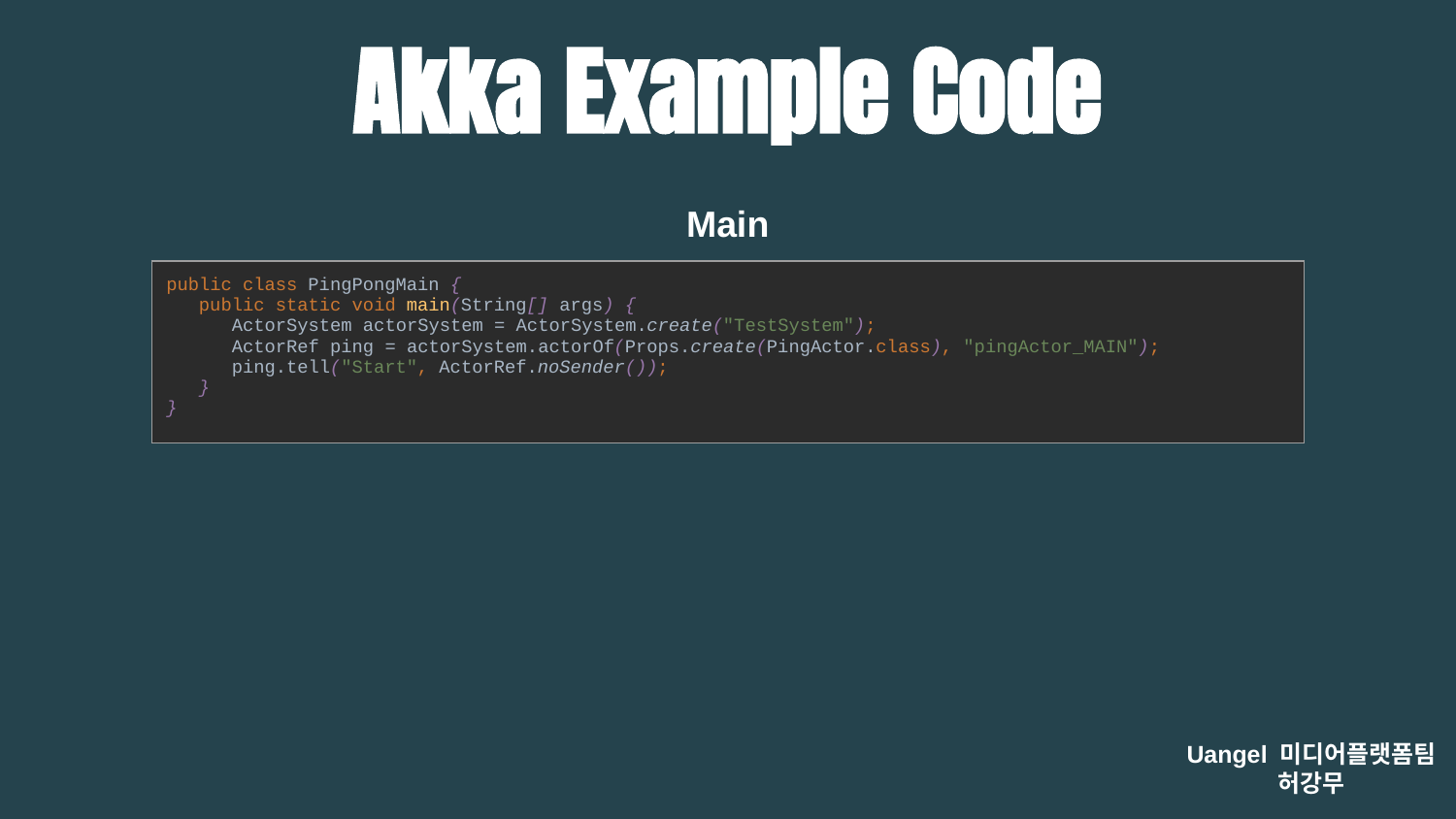

Akka Example Code
Main

| public class PingPongMain { public static void main(String[] args) { ActorSystem actorSystem = ActorSystem.create("TestSystem"); ActorRef ping = actorSystem.actorOf(Props.create(PingActor.class), "pingActor\_MAIN"); ping.tell("Start", ActorRef.noSender()); } } |
| --- |
Uangel 미디어플랫폼팀
허강무